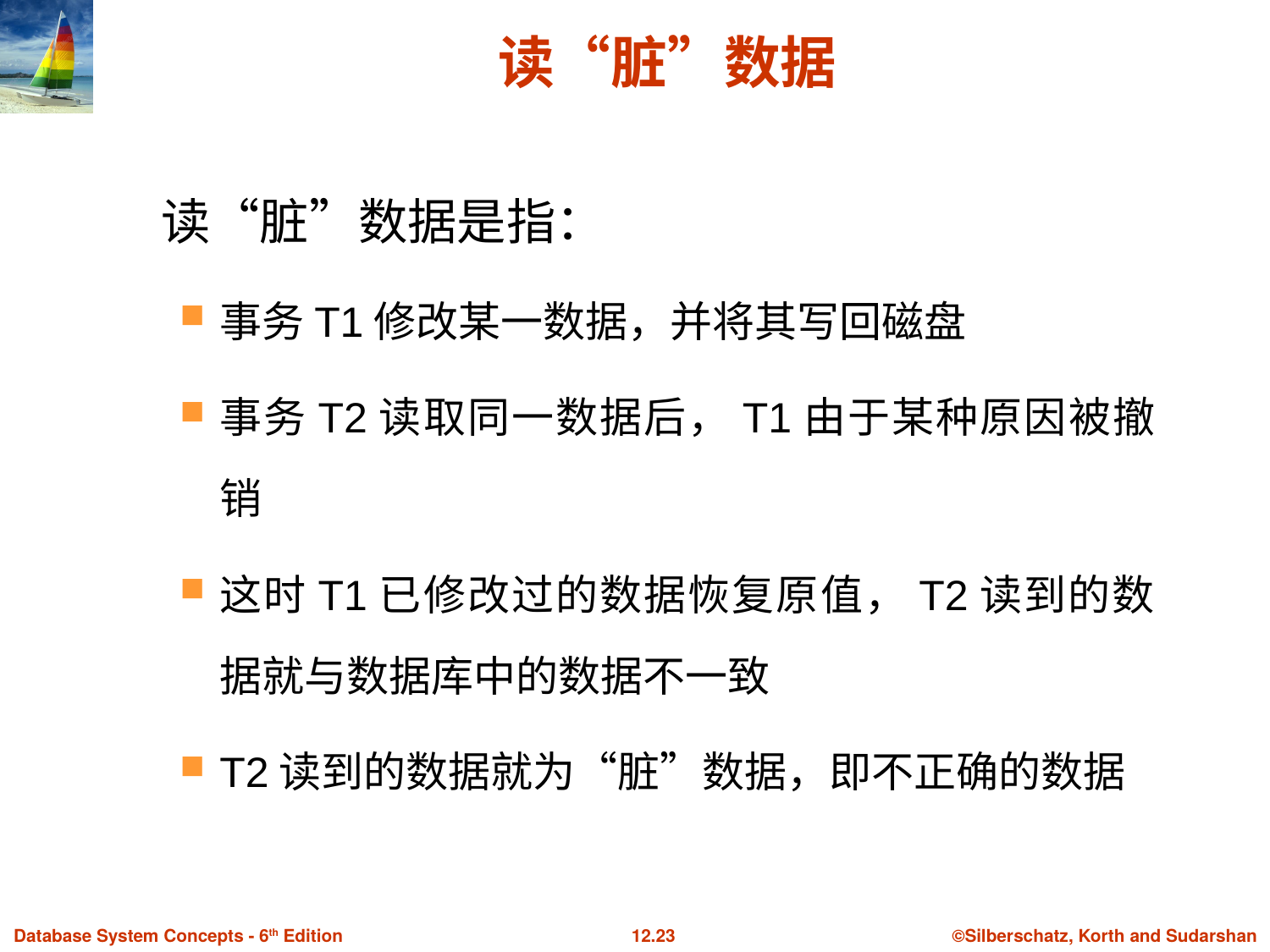

# 读“脏”数据
   读“脏”数据是指：
事务T1修改某一数据，并将其写回磁盘
事务T2读取同一数据后，T1由于某种原因被撤销
这时T1已修改过的数据恢复原值，T2读到的数据就与数据库中的数据不一致
T2读到的数据就为“脏”数据，即不正确的数据